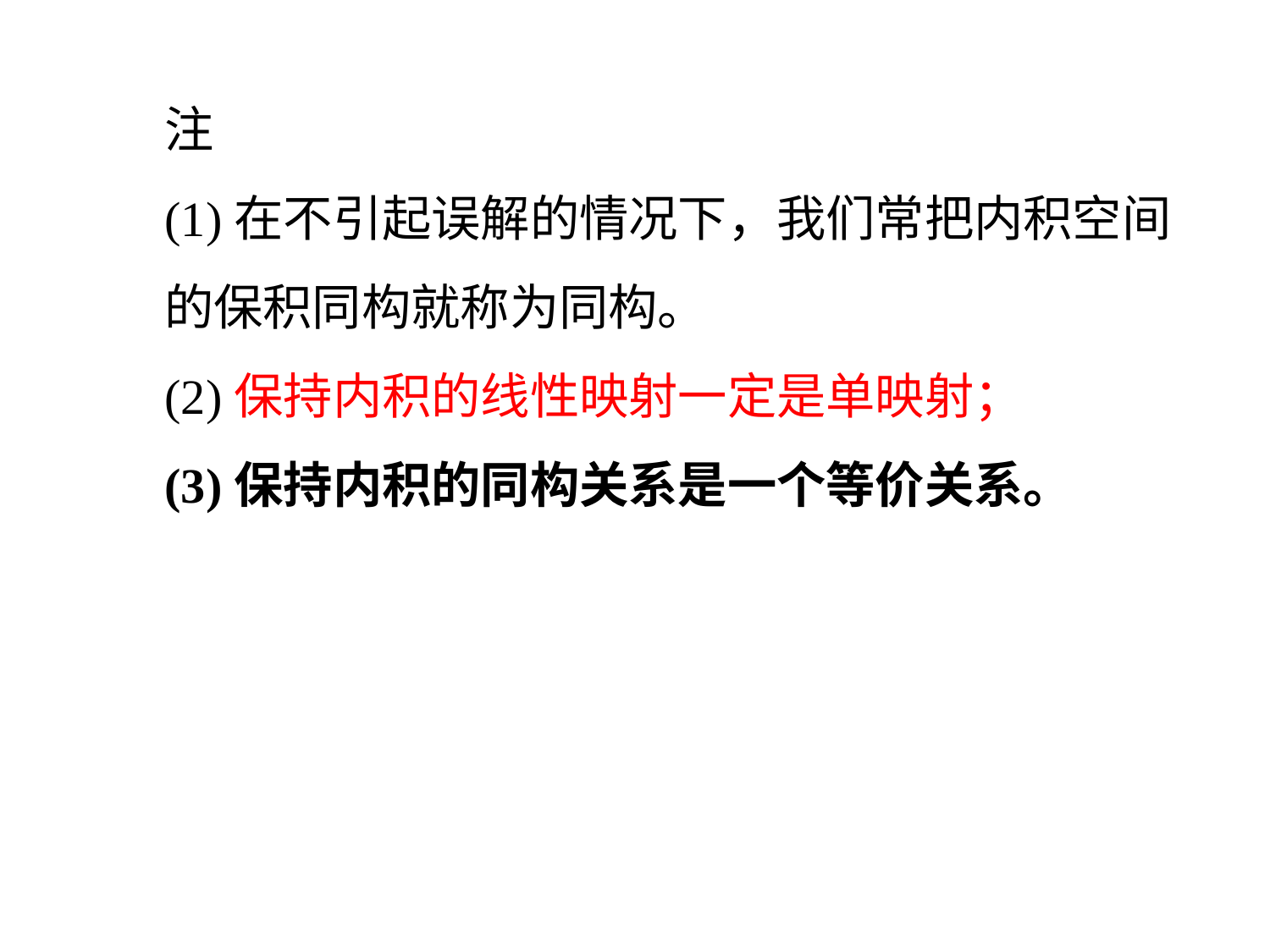

注
(1)在不引起误解的情况下，我们常把内积空间的保积同构就称为同构。
(2)保持内积的线性映射一定是单映射；
(3)保持内积的同构关系是一个等价关系。